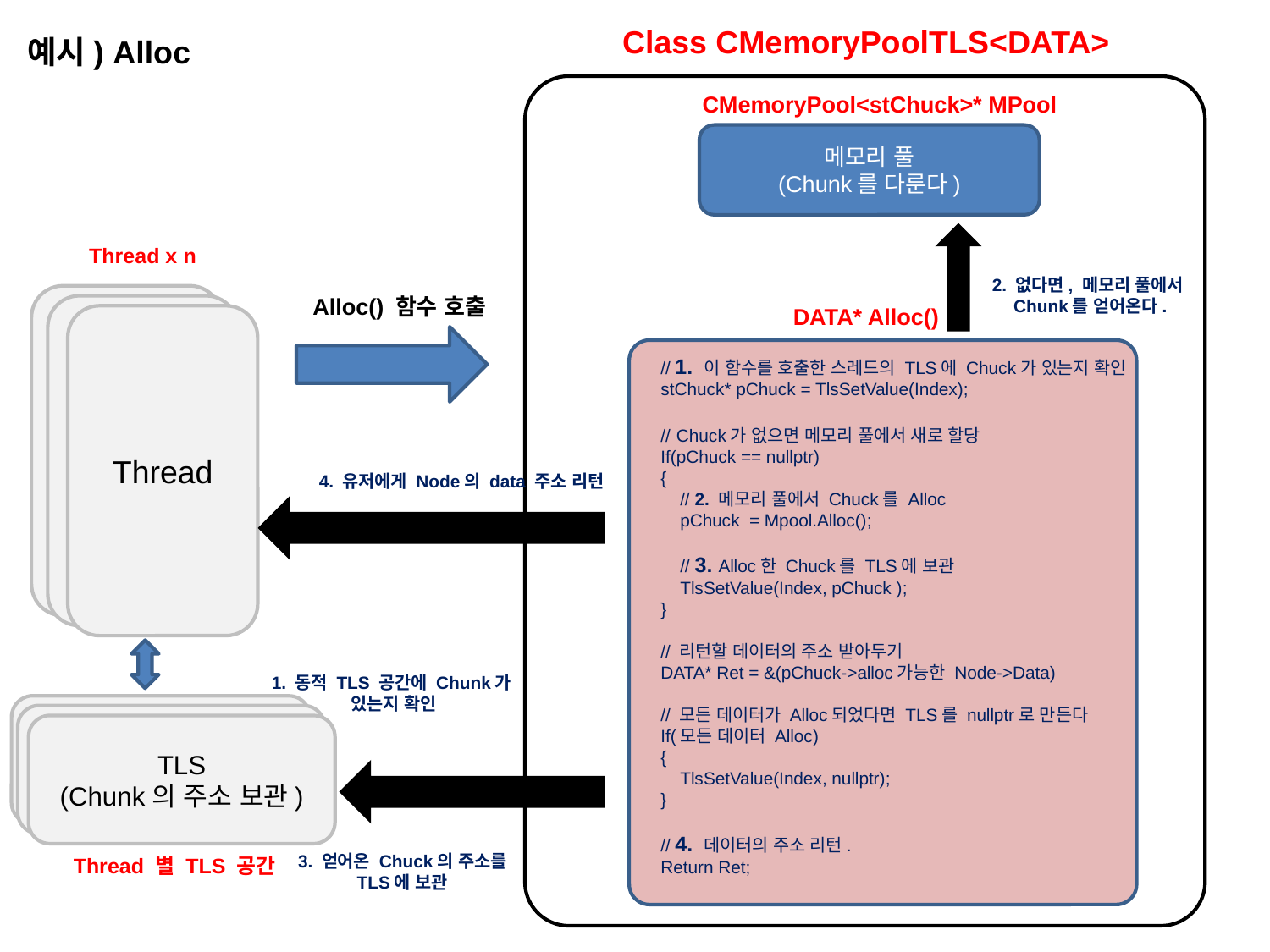

Class CMemoryPoolTLS<DATA>
예시) Alloc

CMemoryPool<stChuck>* MPool
메모리 풀
(Chunk를 다룬다)
Thread x n

2. 없다면, 메모리 풀에서
Chunk를 얻어온다.
Thread
Alloc() 함수 호출
Thread
DATA* Alloc()
Thread

// 1. 이 함수를 호출한 스레드의 TLS에 Chuck가 있는지 확인
stChuck* pChuck = TlsSetValue(Index);

// Chuck가 없으면 메모리 풀에서 새로 할당
If(pChuck == nullptr)
{
    // 2. 메모리 풀에서 Chuck를 Alloc
    pChuck  = Mpool.Alloc();

    // 3. Alloc한 Chuck를 TLS에 보관
    TlsSetValue(Index, pChuck );
}

// 리턴할 데이터의 주소 받아두기
DATA* Ret = &(pChuck->alloc가능한 Node->Data)

// 모든 데이터가 Alloc되었다면 TLS를 nullptr로 만든다
If(모든 데이터 Alloc)
{
    TlsSetValue(Index, nullptr);
}

// 4. 데이터의 주소 리턴.
Return Ret;
4. 유저에게 Node의 data 주소 리턴

1. 동적 TLS 공간에 Chunk가
있는지 확인
동적 TLS 공간
동적 TLS 공간
TLS
(Chunk의 주소 보관)

3. 얻어온 Chuck의 주소를
TLS에 보관
Thread 별 TLS 공간